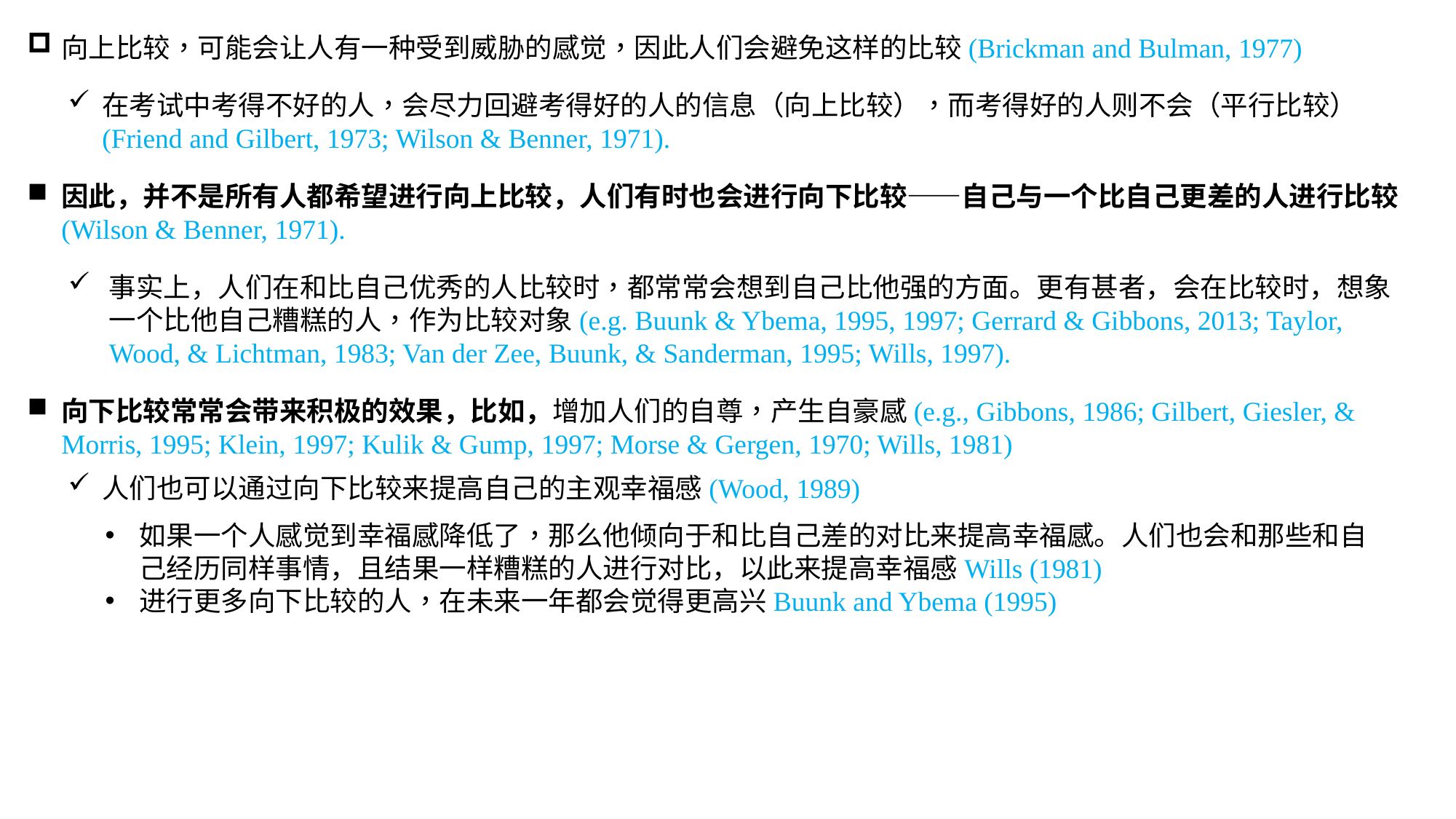

向上比较，可能会让人有一种受到威胁的感觉，因此人们会避免这样的比较(Brickman and Bulman, 1977)
在考试中考得不好的人，会尽力回避考得好的人的信息（向上比较），而考得好的人则不会（平行比较）(Friend and Gilbert, 1973; Wilson & Benner, 1971).
因此，并不是所有人都希望进行向上比较，人们有时也会进行向下比较——自己与一个比自己更差的人进行比较(Wilson & Benner, 1971).
事实上，人们在和比自己优秀的人比较时，都常常会想到自己比他强的方面。更有甚者，会在比较时，想象一个比他自己糟糕的人，作为比较对象(e.g. Buunk & Ybema, 1995, 1997; Gerrard & Gibbons, 2013; Taylor, Wood, & Lichtman, 1983; Van der Zee, Buunk, & Sanderman, 1995; Wills, 1997).
向下比较常常会带来积极的效果，比如，增加人们的自尊，产生自豪感(e.g., Gibbons, 1986; Gilbert, Giesler, & Morris, 1995; Klein, 1997; Kulik & Gump, 1997; Morse & Gergen, 1970; Wills, 1981)
人们也可以通过向下比较来提高自己的主观幸福感(Wood, 1989)
如果一个人感觉到幸福感降低了，那么他倾向于和比自己差的对比来提高幸福感。人们也会和那些和自己经历同样事情，且结果一样糟糕的人进行对比，以此来提高幸福感Wills (1981)
进行更多向下比较的人，在未来一年都会觉得更高兴Buunk and Ybema (1995)